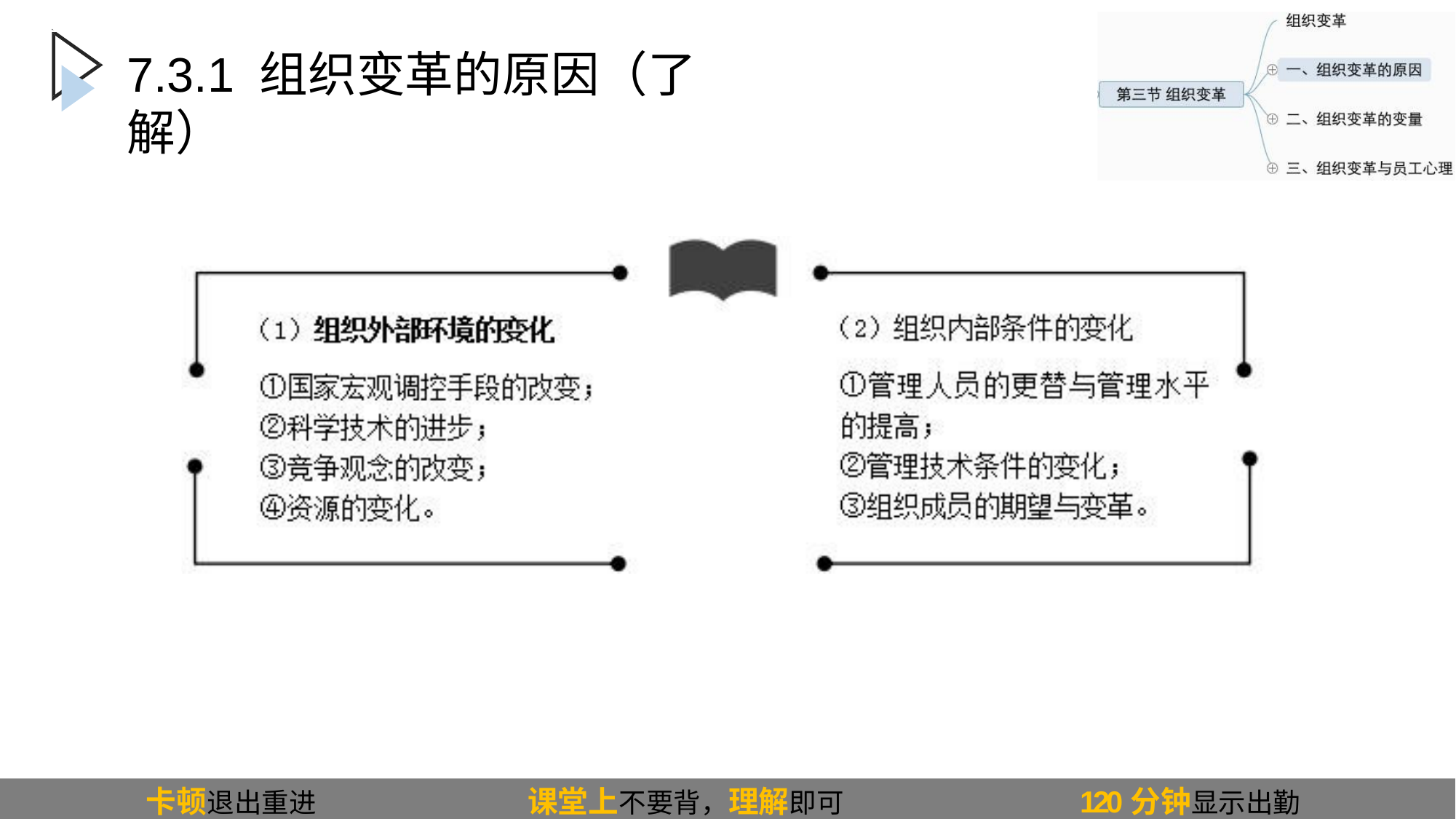

1

# 7.3.1 组织变革的原因（了解）

卡顿退出重进
课堂上不要背，理解即可
120分钟显示出勤